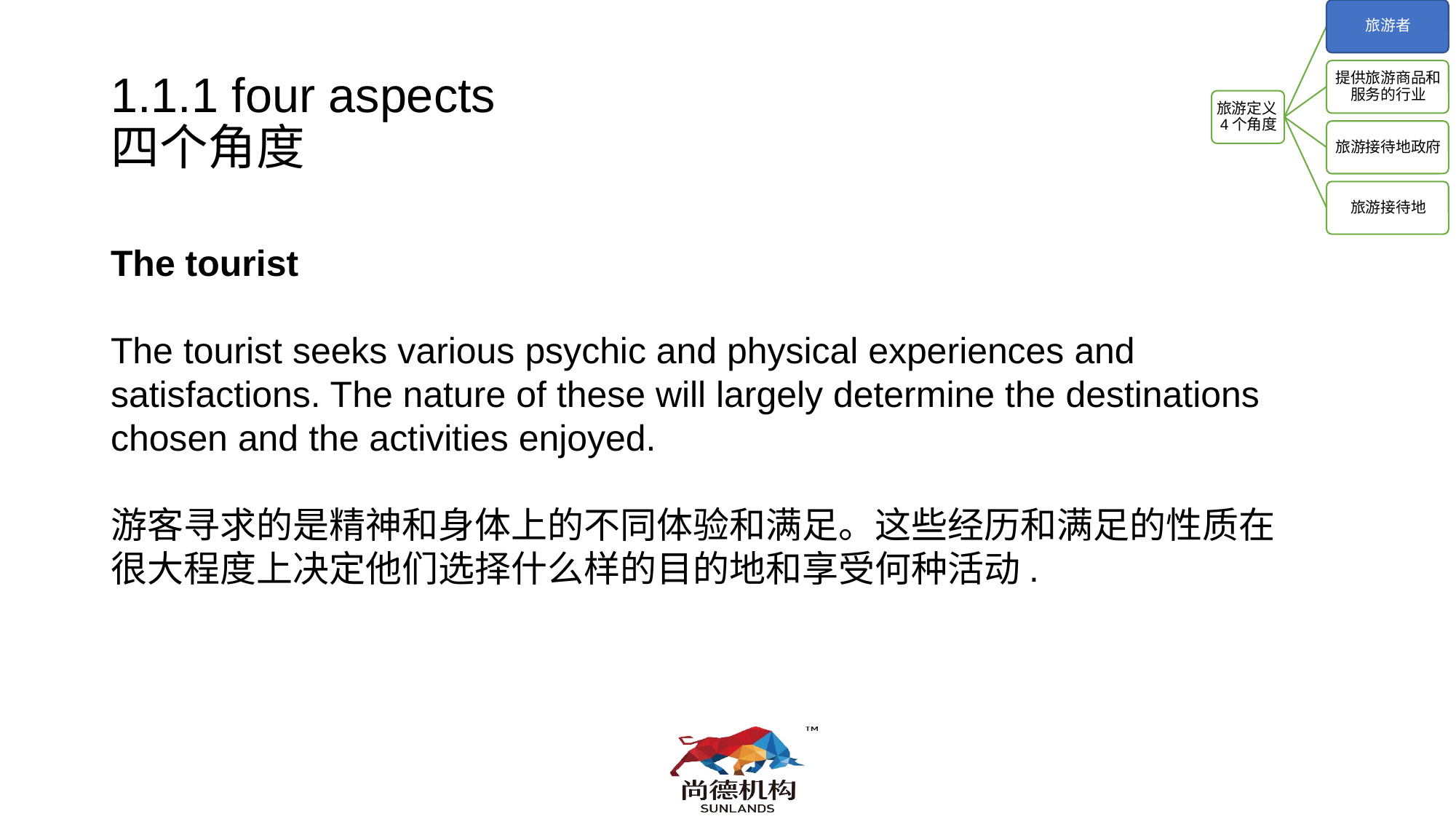

旅游定义4个角度

旅游者

提供旅游商品和服务的行业

旅游接待地政府

旅游接待地
# 1.1.1 four aspects 四个角度
The tourist

The tourist seeks various psychic and physical experiences and satisfactions. The nature of these will largely determine the destinations chosen and the activities enjoyed.

游客寻求的是精神和身体上的不同体验和满足。这些经历和满足的性质在很大程度上决定他们选择什么样的目的地和享受何种活动.